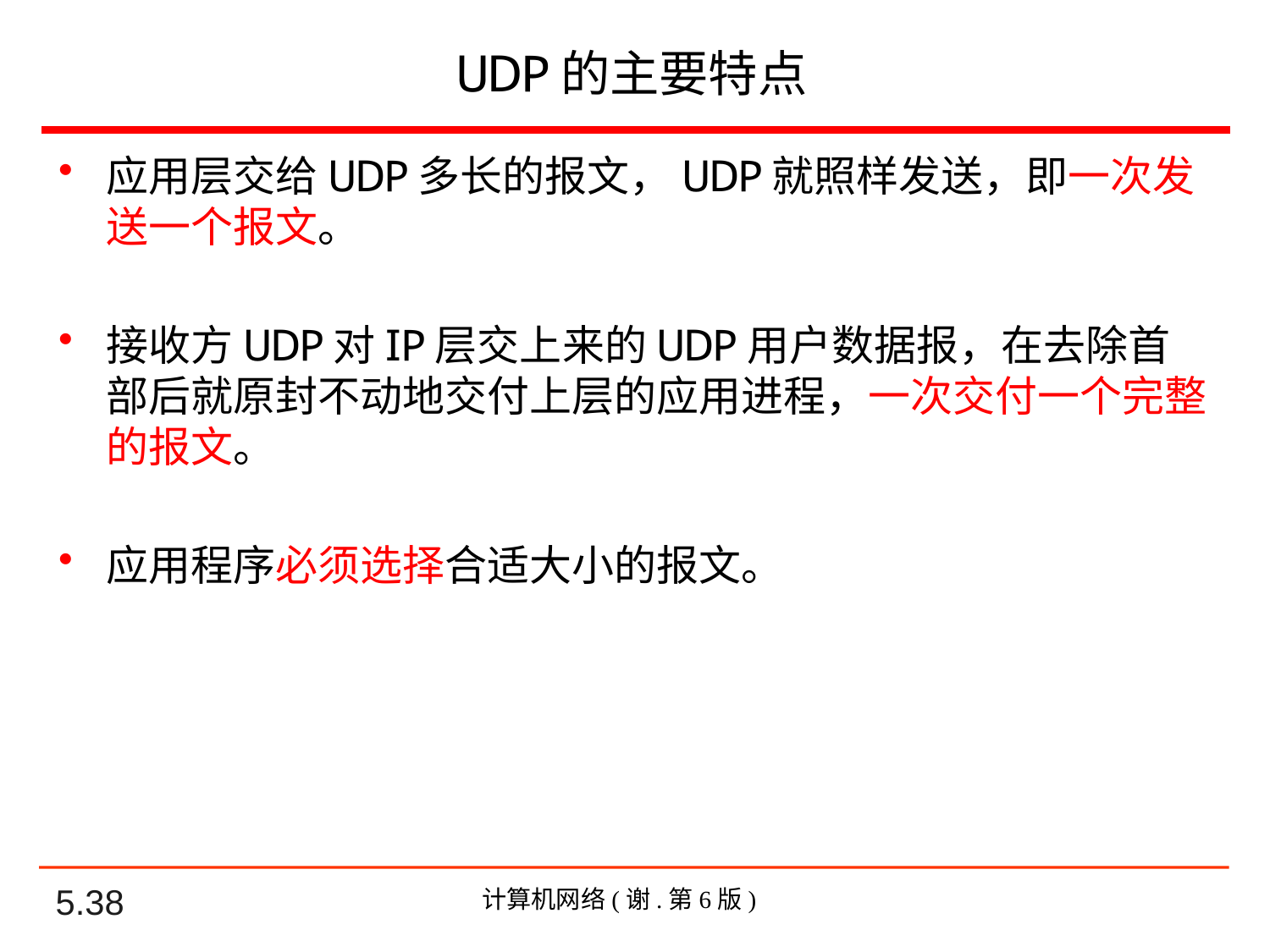

# UDP的主要特点
应用层交给UDP多长的报文，UDP就照样发送，即一次发送一个报文。

接收方UDP对IP层交上来的UDP用户数据报，在去除首部后就原封不动地交付上层的应用进程，一次交付一个完整的报文。

应用程序必须选择合适大小的报文。